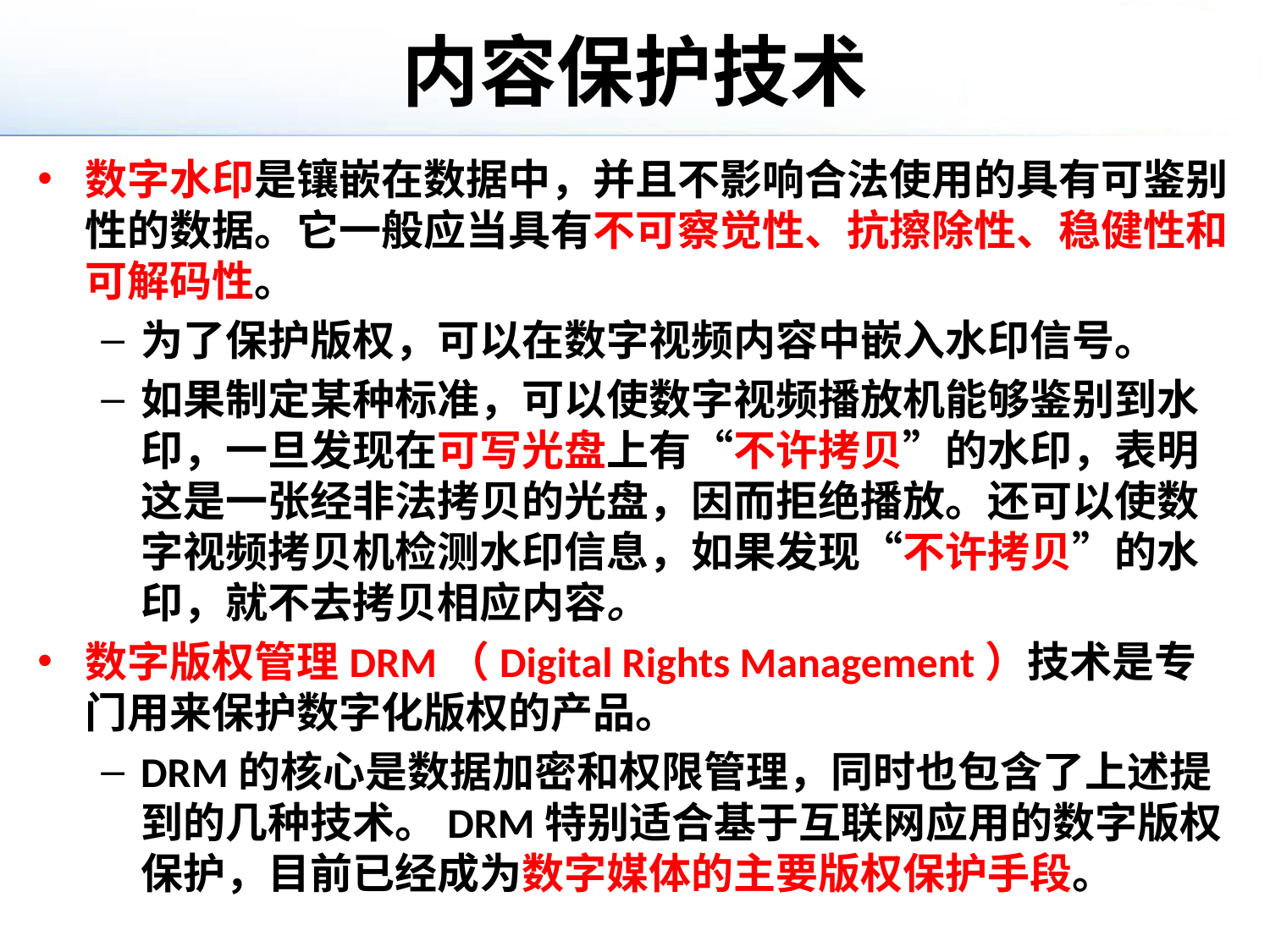

# 内容保护技术
数字水印是镶嵌在数据中，并且不影响合法使用的具有可鉴别性的数据。它一般应当具有不可察觉性、抗擦除性、稳健性和可解码性。
为了保护版权，可以在数字视频内容中嵌入水印信号。
如果制定某种标准，可以使数字视频播放机能够鉴别到水印，一旦发现在可写光盘上有“不许拷贝”的水印，表明这是一张经非法拷贝的光盘，因而拒绝播放。还可以使数字视频拷贝机检测水印信息，如果发现“不许拷贝”的水印，就不去拷贝相应内容。
数字版权管理DRM（Digital Rights Management）技术是专门用来保护数字化版权的产品。
DRM的核心是数据加密和权限管理，同时也包含了上述提到的几种技术。DRM特别适合基于互联网应用的数字版权保护，目前已经成为数字媒体的主要版权保护手段。